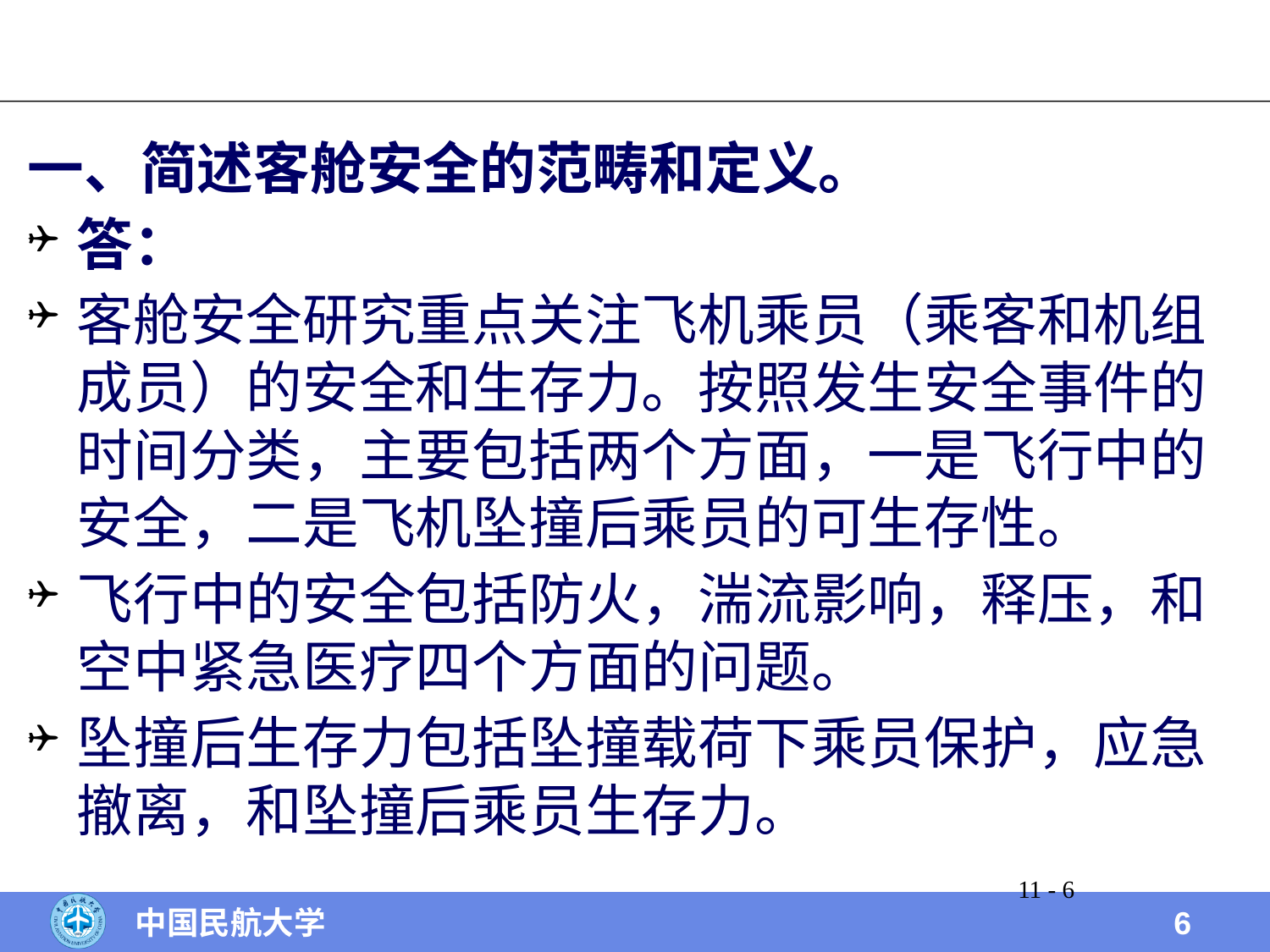

#
一、简述客舱安全的范畴和定义。
答：
客舱安全研究重点关注飞机乘员（乘客和机组成员）的安全和生存力。按照发生安全事件的时间分类，主要包括两个方面，一是飞行中的安全，二是飞机坠撞后乘员的可生存性。
飞行中的安全包括防火，湍流影响，释压，和空中紧急医疗四个方面的问题。
坠撞后生存力包括坠撞载荷下乘员保护，应急撤离，和坠撞后乘员生存力。

11 - 6